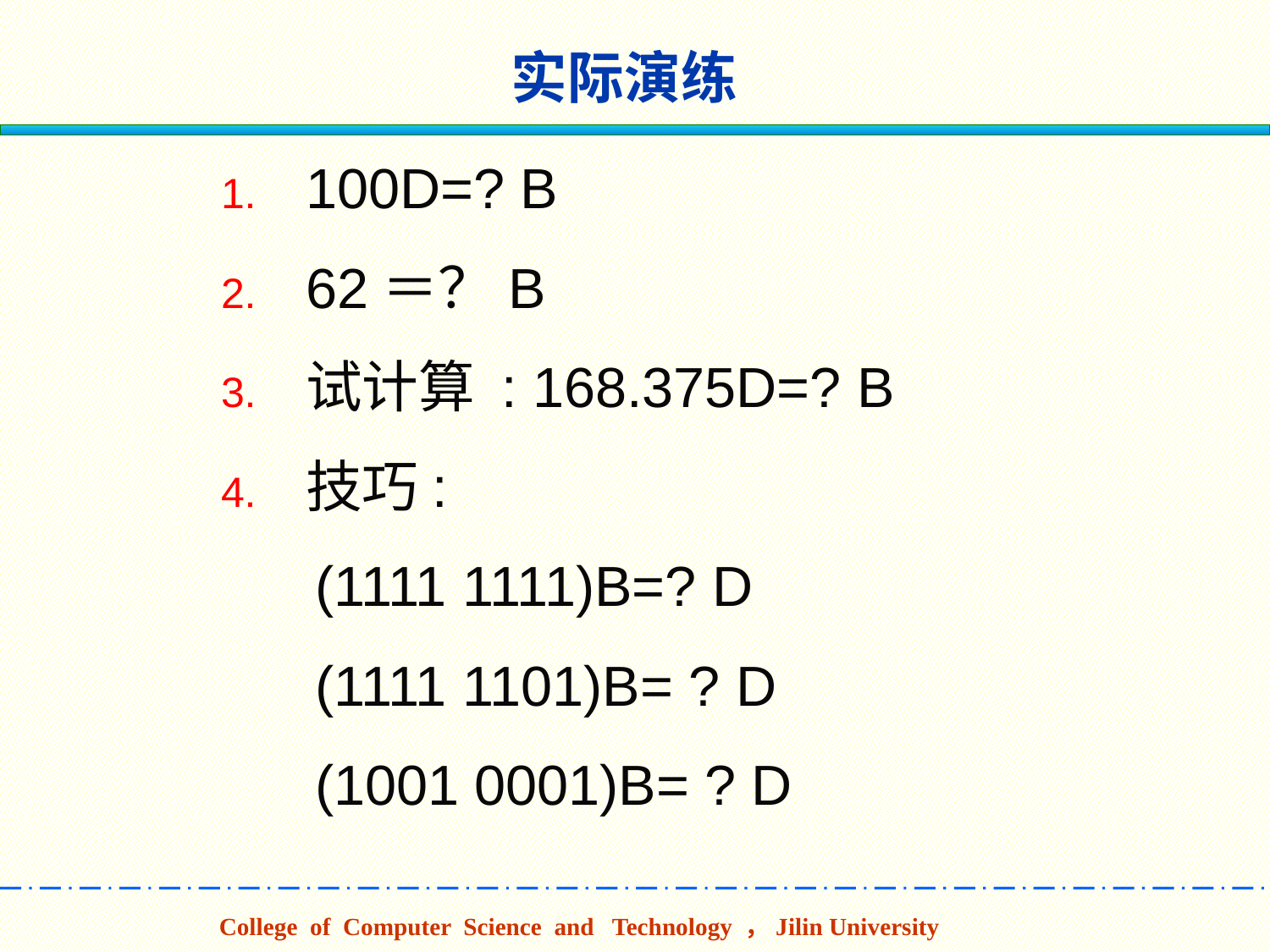

# 实际演练
100D=? B
62＝？B
试计算 : 168.375D=? B
技巧:
      (1111 1111)B=? D
      (1111 1101)B= ? D
      (1001 0001)B= ? D